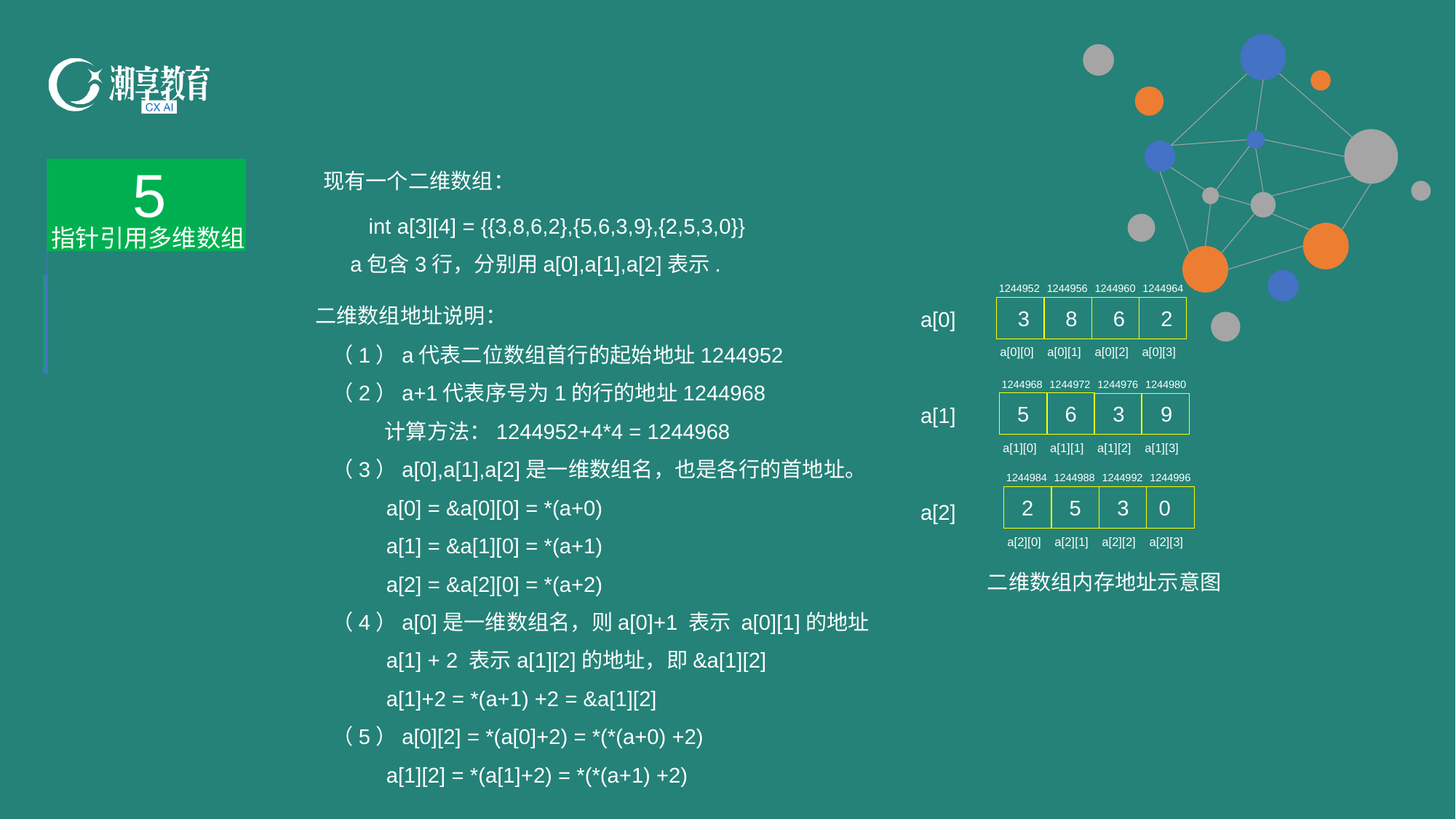

5

指针引用多维数组

现有一个二维数组：
int a[3][4] = {{3,8,6,2},{5,6,3,9},{2,5,3,0}}
a包含3行，分别用a[0],a[1],a[2]表示.
1244952
1244956
1244960
1244964
二维数组地址说明：

3      8      6      2
a[0]
（1）a代表二位数组首行的起始地址1244952
（2）a+1代表序号为1的行的地址1244968
          计算方法：1244952+4*4 = 1244968
（3）a[0],a[1],a[2]是一维数组名，也是各行的首地址。
         a[0] = &a[0][0] = *(a+0)
         a[1] = &a[1][0] = *(a+1)
         a[2] = &a[2][0] = *(a+2)
（4）a[0]是一维数组名，则a[0]+1 表示 a[0][1]的地址
         a[1] + 2 表示a[1][2]的地址，即&a[1][2]
         a[1]+2 = *(a+1) +2 = &a[1][2]
（5）a[0][2] = *(a[0]+2) = *(*(a+0) +2)
         a[1][2] = *(a[1]+2) = *(*(a+1) +2)
a[0][0]
a[0][1]
a[0][2]
a[0][3]
1244968
1244972
1244976
1244980

5      6      3      9
a[1]
a[1][0]
a[1][1]
a[1][2]
a[1][3]
1244984
1244988
1244992
1244996

2      5      3     0
a[2]
a[2][0]
a[2][1]
a[2][2]
a[2][3]
二维数组内存地址示意图